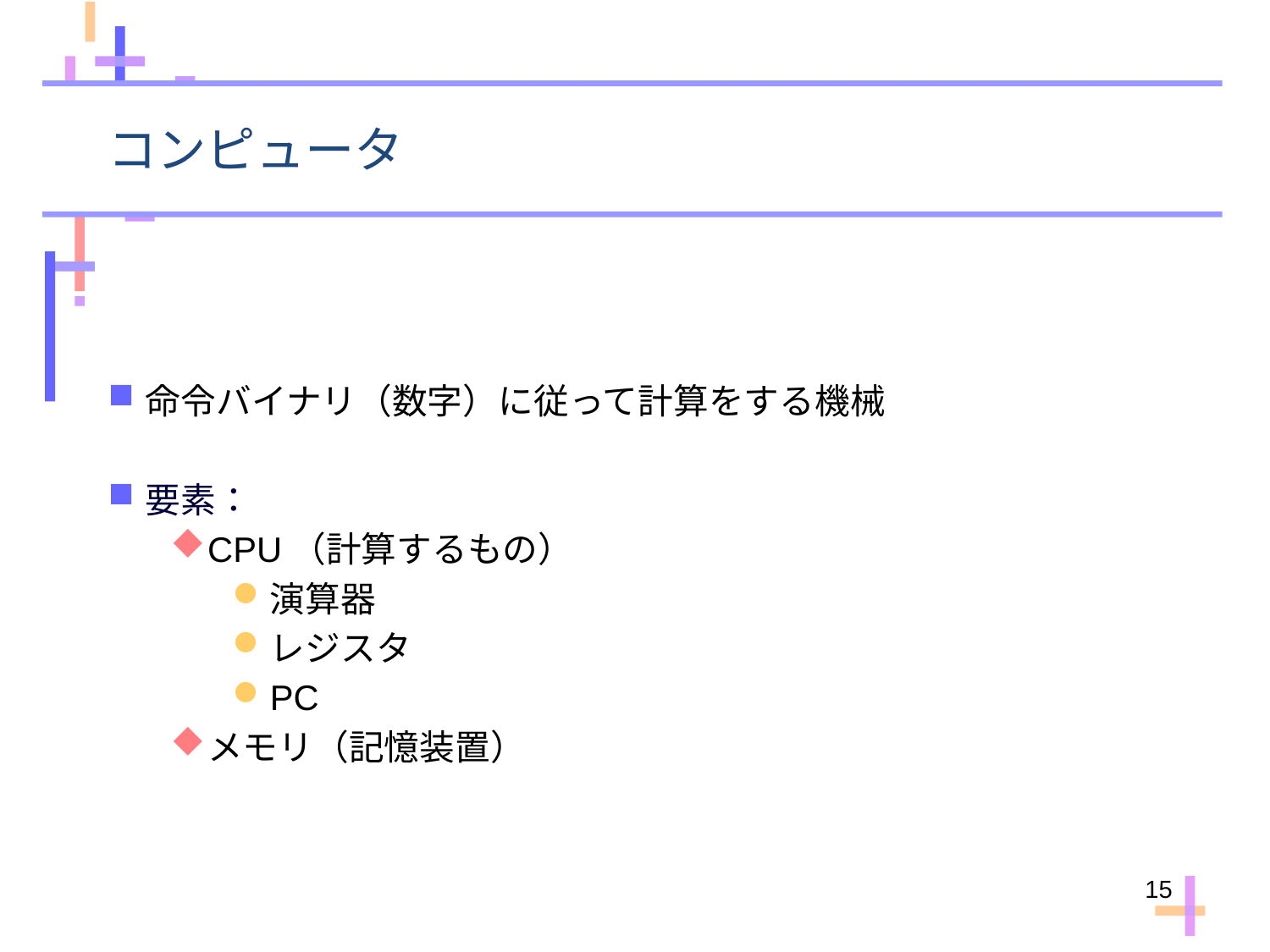

# コンピュータ
命令バイナリ（数字）に従って計算をする機械

要素：
CPU（計算するもの）
演算器
レジスタ
PC
メモリ（記憶装置）
15